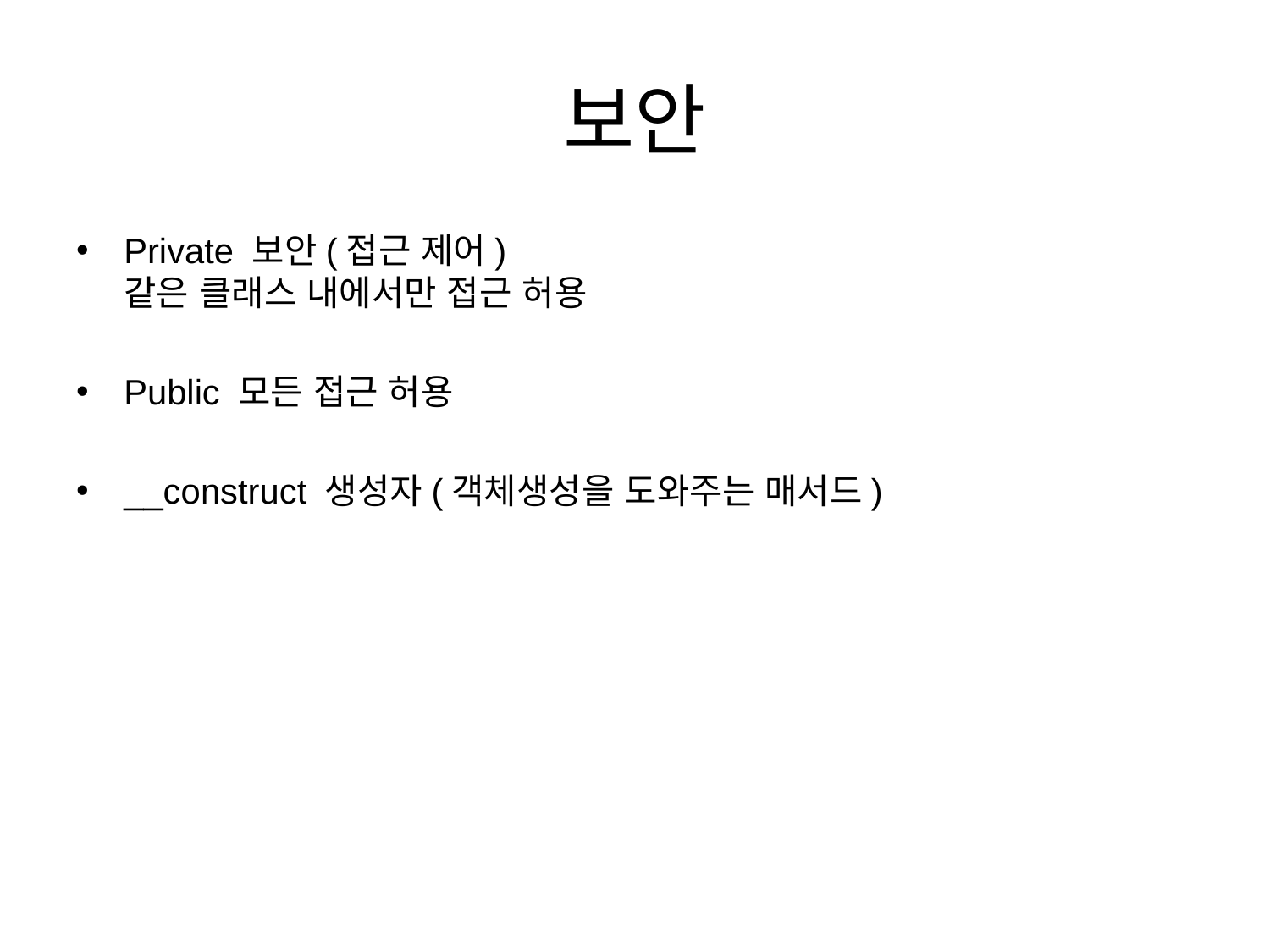

# 보안
Private 보안(접근 제어)
같은 클래스 내에서만 접근 허용

Public 모든 접근 허용

__construct 생성자(객체생성을 도와주는 매서드)